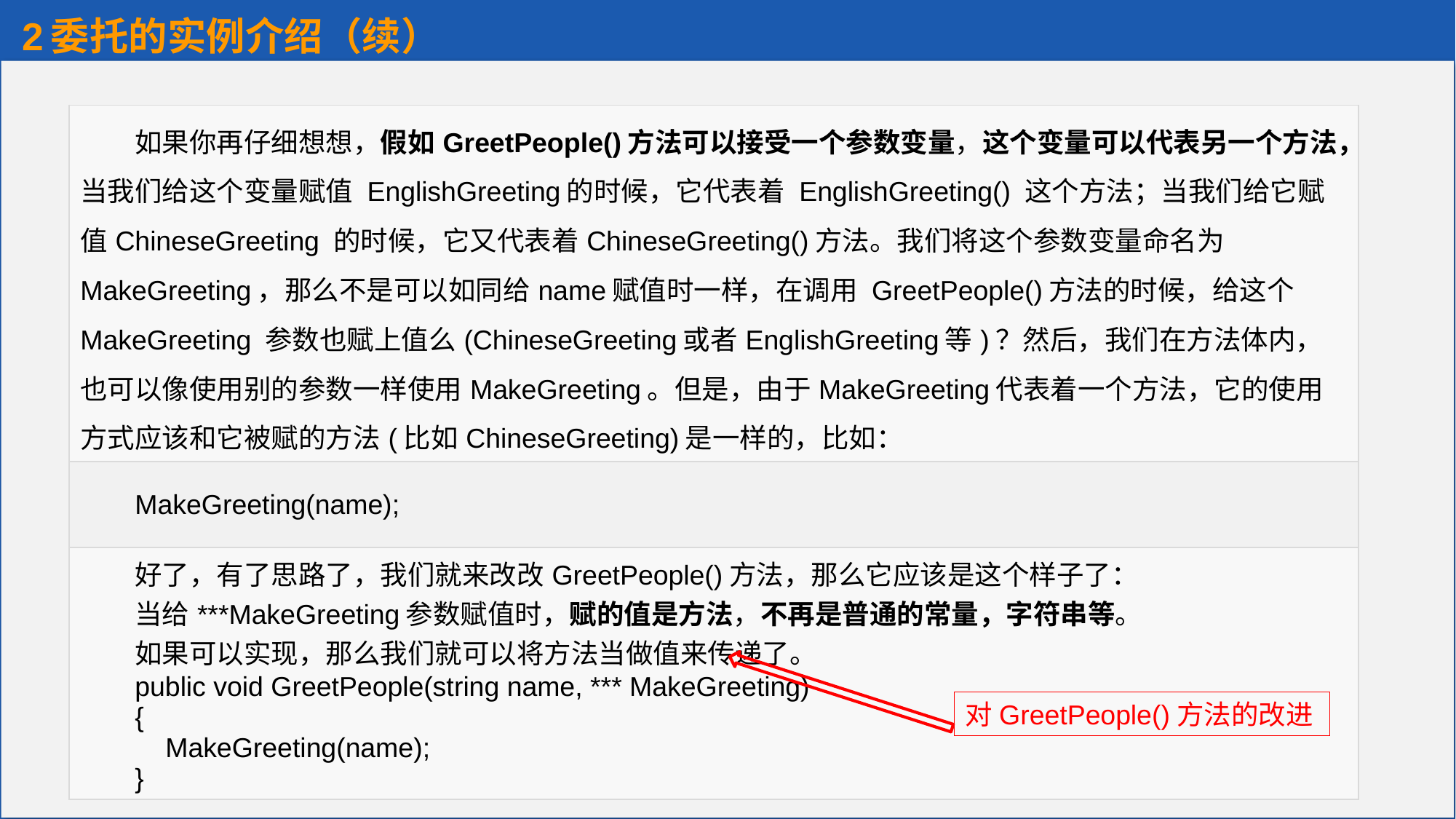

2委托的实例介绍（续）
| 如果你再仔细想想，假如GreetPeople()方法可以接受一个参数变量，这个变量可以代表另一个方法，当我们给这个变量赋值 EnglishGreeting的时候，它代表着 EnglishGreeting() 这个方法；当我们给它赋值ChineseGreeting 的时候，它又代表着ChineseGreeting()方法。我们将这个参数变量命名为 MakeGreeting，那么不是可以如同给name赋值时一样，在调用 GreetPeople()方法的时候，给这个MakeGreeting 参数也赋上值么(ChineseGreeting或者EnglishGreeting等)？然后，我们在方法体内，也可以像使用别的参数一样使用MakeGreeting。但是，由于MakeGreeting代表着一个方法，它的使用方式应该和它被赋的方法(比如ChineseGreeting)是一样的，比如： |
| --- |
| MakeGreeting(name); |
| 好了，有了思路了，我们就来改改GreetPeople()方法，那么它应该是这个样子了： 当给\*\*\*MakeGreeting参数赋值时，赋的值是方法，不再是普通的常量，字符串等。 如果可以实现，那么我们就可以将方法当做值来传递了。 public void GreetPeople(string name, \*\*\* MakeGreeting) { MakeGreeting(name); } |

对GreetPeople()方法的改进